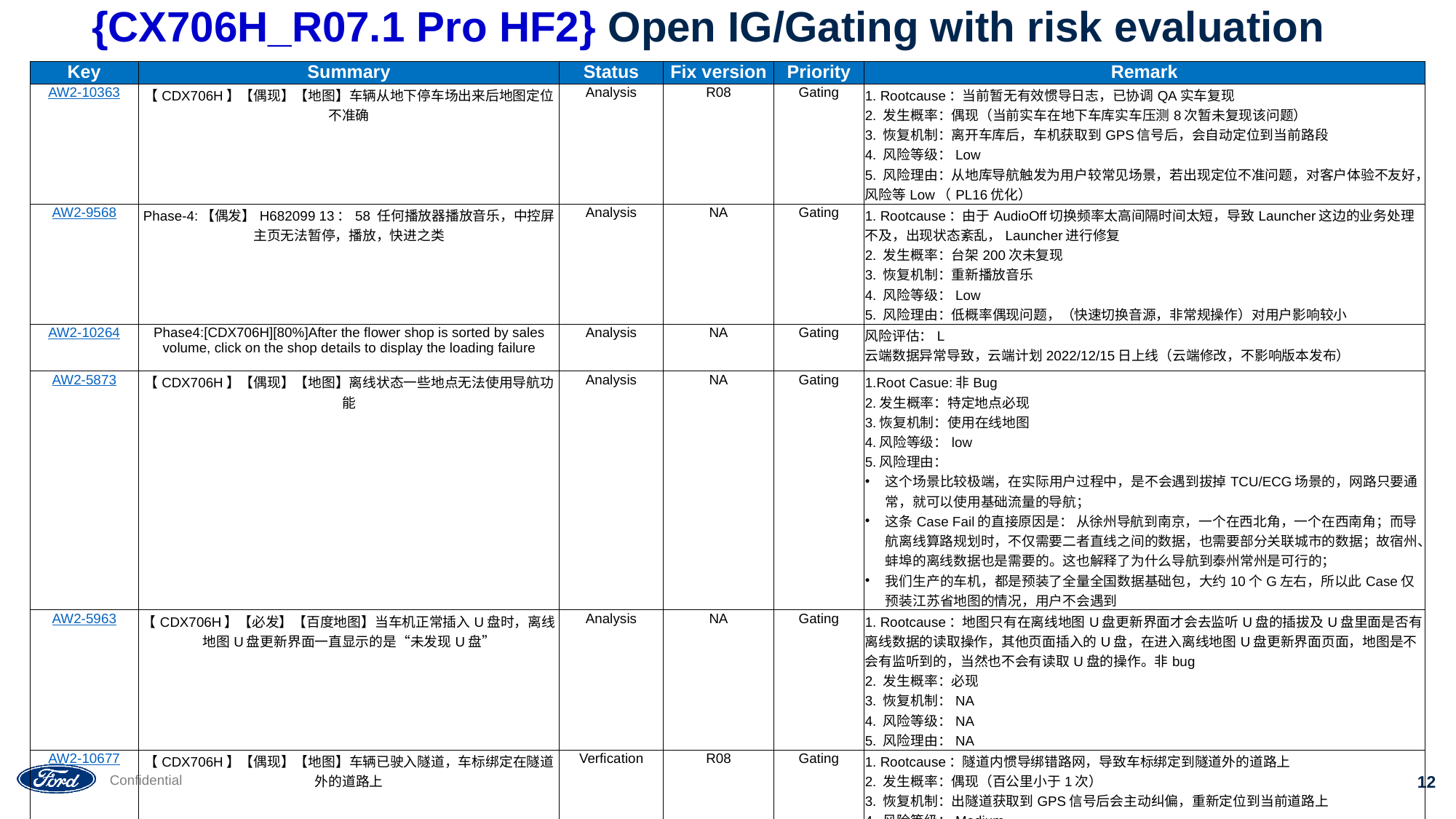

# {CX706H_R07.1 Pro HF2} Open IG/Gating with risk evaluation
| Key | Summary | Status | Fix version | Priority | Remark |
| --- | --- | --- | --- | --- | --- |
| AW2-10363 | 【CDX706H】【偶现】【地图】车辆从地下停车场出来后地图定位不准确 | Analysis | R08 | Gating | 1. Rootcause：当前暂无有效惯导日志，已协调QA实车复现 2. 发生概率：偶现（当前实车在地下车库实车压测8次暂未复现该问题） 3. 恢复机制：离开车库后，车机获取到GPS信号后，会自动定位到当前路段 4. 风险等级：Low 5. 风险理由：从地库导航触发为用户较常见场景，若出现定位不准问题，对客户体验不友好，风险等Low（PL16优化） |
| AW2-9568 | Phase-4:【偶发】H682099 13：58 任何播放器播放音乐，中控屏主页无法暂停，播放，快进之类 | Analysis | NA | Gating | 1. Rootcause：由于AudioOff切换频率太高间隔时间太短，导致Launcher这边的业务处理不及，出现状态紊乱，Launcher进行修复 2. 发生概率：台架200次未复现 3. 恢复机制：重新播放音乐 4. 风险等级：Low 5. 风险理由：低概率偶现问题，（快速切换音源，非常规操作）对用户影响较小 |
| AW2-10264 | Phase4:[CDX706H][80%]After the flower shop is sorted by sales volume, click on the shop details to display the loading failure | Analysis | NA | Gating | 风险评估：L 云端数据异常导致，云端计划2022/12/15日上线（云端修改，不影响版本发布） |
| AW2-5873 | 【CDX706H】【偶现】【地图】离线状态一些地点无法使用导航功能 | Analysis | NA | Gating | 1.Root Casue:非Bug 2.发生概率：特定地点必现 3.恢复机制：使用在线地图 4.风险等级：low 5.风险理由： 这个场景比较极端，在实际用户过程中，是不会遇到拔掉TCU/ECG场景的，网路只要通常，就可以使用基础流量的导航； 这条Case Fail的直接原因是： 从徐州导航到南京，一个在西北角，一个在西南角；而导航离线算路规划时，不仅需要二者直线之间的数据，也需要部分关联城市的数据；故宿州、蚌埠的离线数据也是需要的。这也解释了为什么导航到泰州常州是可行的； 我们生产的车机，都是预装了全量全国数据基础包，大约10个G左右，所以此Case仅预装江苏省地图的情况，用户不会遇到 |
| AW2-5963 | 【CDX706H】【必发】【百度地图】当车机正常插入U盘时，离线地图U盘更新界面一直显示的是“未发现U盘” | Analysis | NA | Gating | 1. Rootcause：地图只有在离线地图U盘更新界面才会去监听U盘的插拔及U盘里面是否有离线数据的读取操作，其他页面插入的U盘，在进入离线地图U盘更新界面页面，地图是不会有监听到的，当然也不会有读取U盘的操作。非bug 2. 发生概率：必现 3. 恢复机制：NA 4. 风险等级：NA 5. 风险理由：NA |
| AW2-10677 | 【CDX706H】【偶现】【地图】车辆已驶入隧道，车标绑定在隧道外的道路上 | Verfication | R08 | Gating | 1. Rootcause：隧道内惯导绑错路网，导致车标绑定到隧道外的道路上 2. 发生概率：偶现（百公里小于1次） 3. 恢复机制：出隧道获取到GPS信号后会主动纠偏，重新定位到当前道路上 4. 风险等级：Medium 5. 风险理由：该问题虽然低概率,但是对实际用户体验不友好。风险中等，R08版本组入优化后的主线版本 |